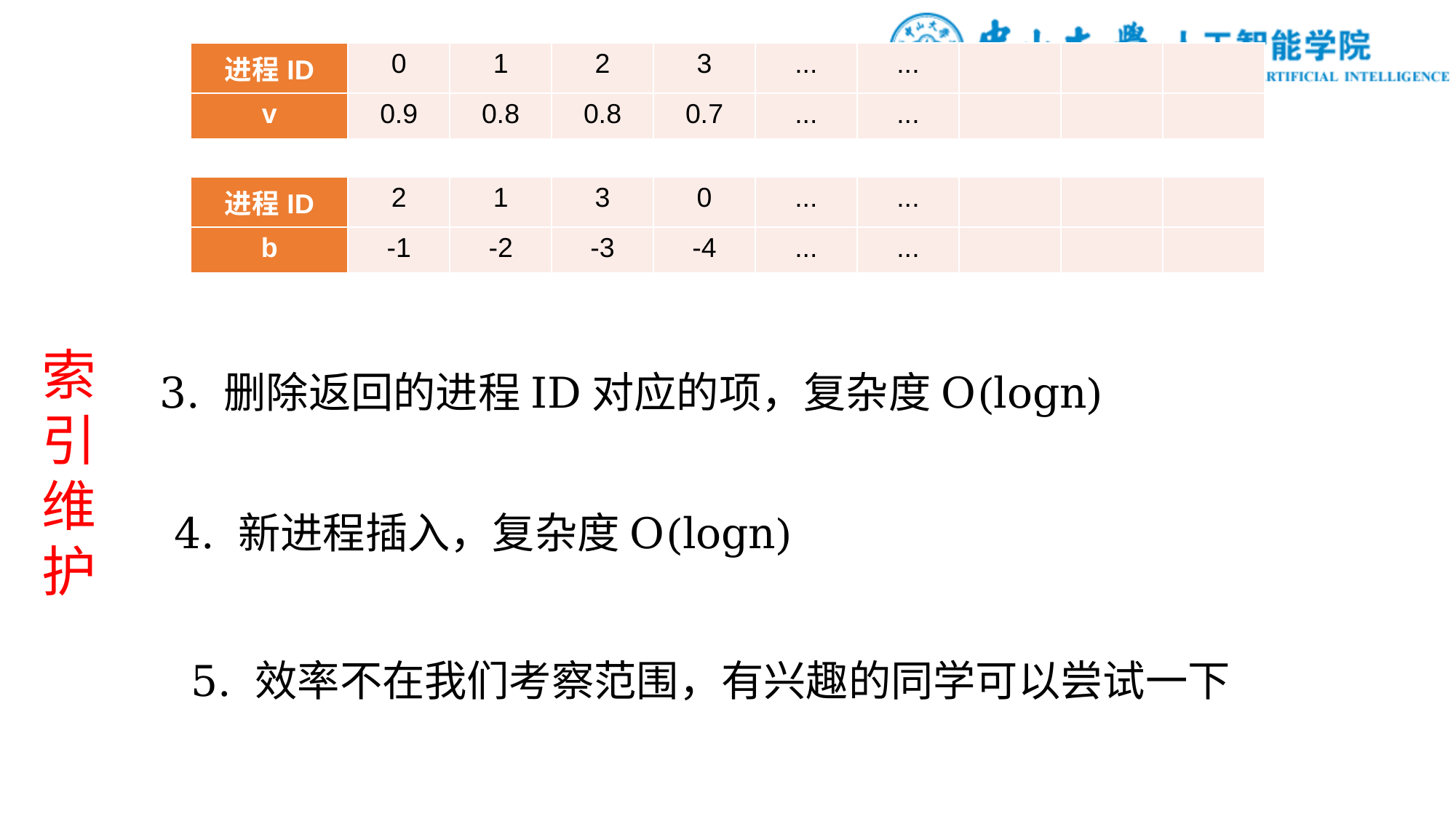

| 进程ID | 0 | 1 | 2 | 3 | ... | ... |  |  |  |
| --- | --- | --- | --- | --- | --- | --- | --- | --- | --- |
| v | 0.9 | 0.8 | 0.8 | 0.7 | ... | ... |  |  |  |
| 进程ID | 2 | 1 | 3 | 0 | ... | ... |  |  |  |
| --- | --- | --- | --- | --- | --- | --- | --- | --- | --- |
| b | -1 | -2 | -3 | -4 | ... | ... |  |  |  |
索引维护
3. 删除返回的进程ID对应的项，复杂度O(logn)
4. 新进程插入，复杂度O(logn)
5. 效率不在我们考察范围，有兴趣的同学可以尝试一下